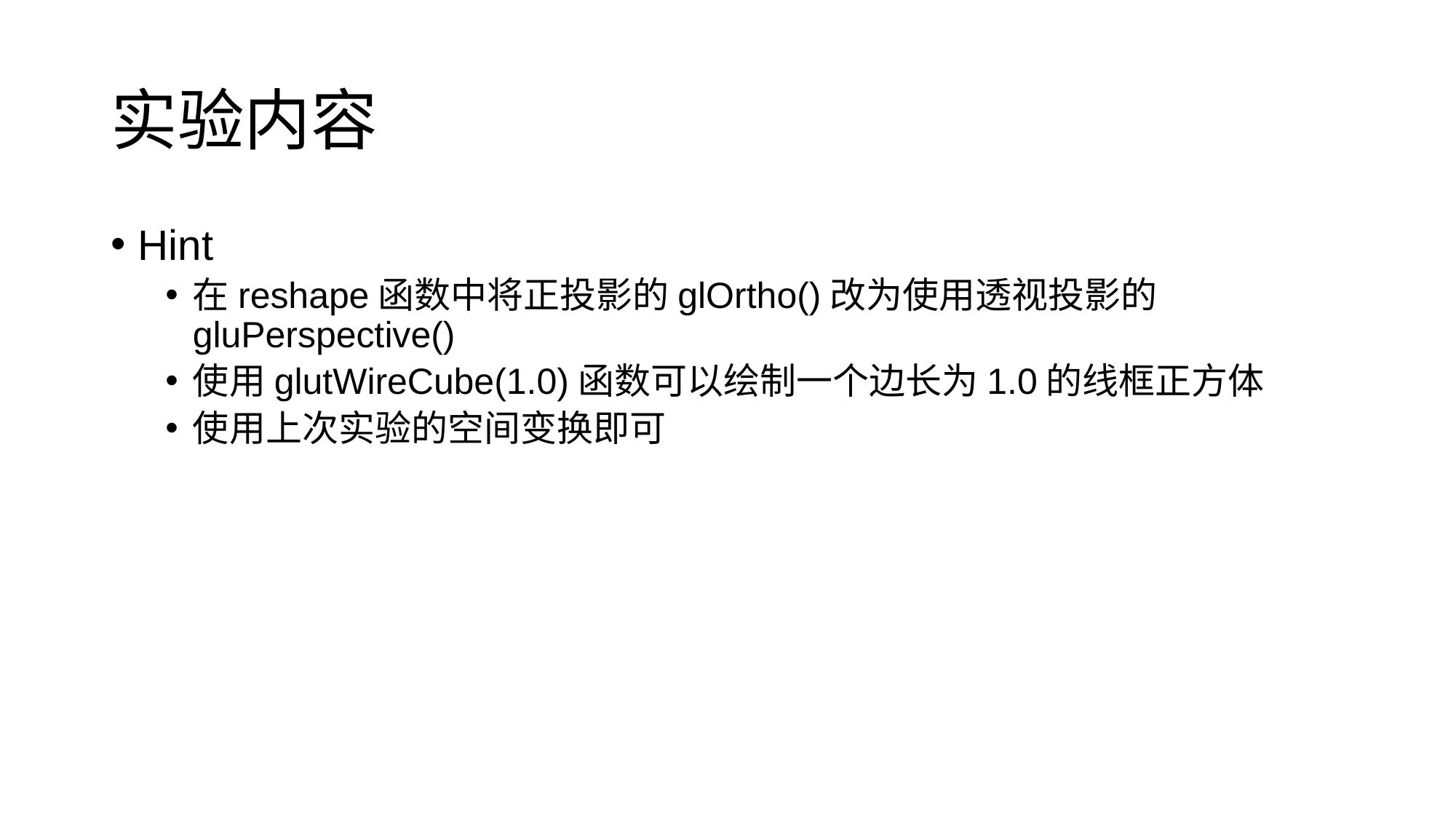

# 实验内容
Hint
在reshape函数中将正投影的glOrtho()改为使用透视投影的gluPerspective()
使用glutWireCube(1.0)函数可以绘制一个边长为1.0的线框正方体
使用上次实验的空间变换即可